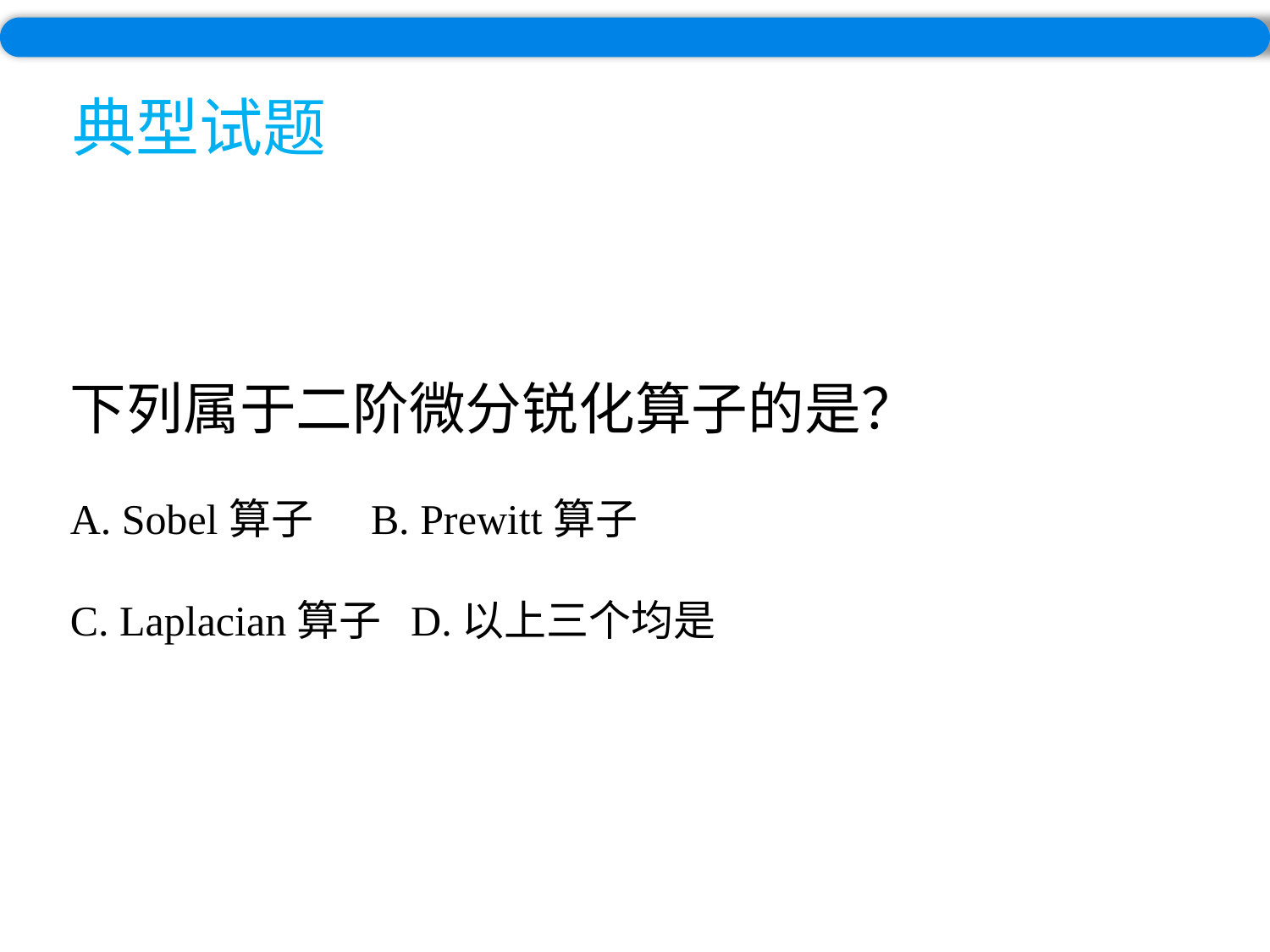

典型试题

下列属于二阶微分锐化算子的是？

A. Sobel算子     B. Prewitt算子

C. Laplacian算子  D.以上三个均是